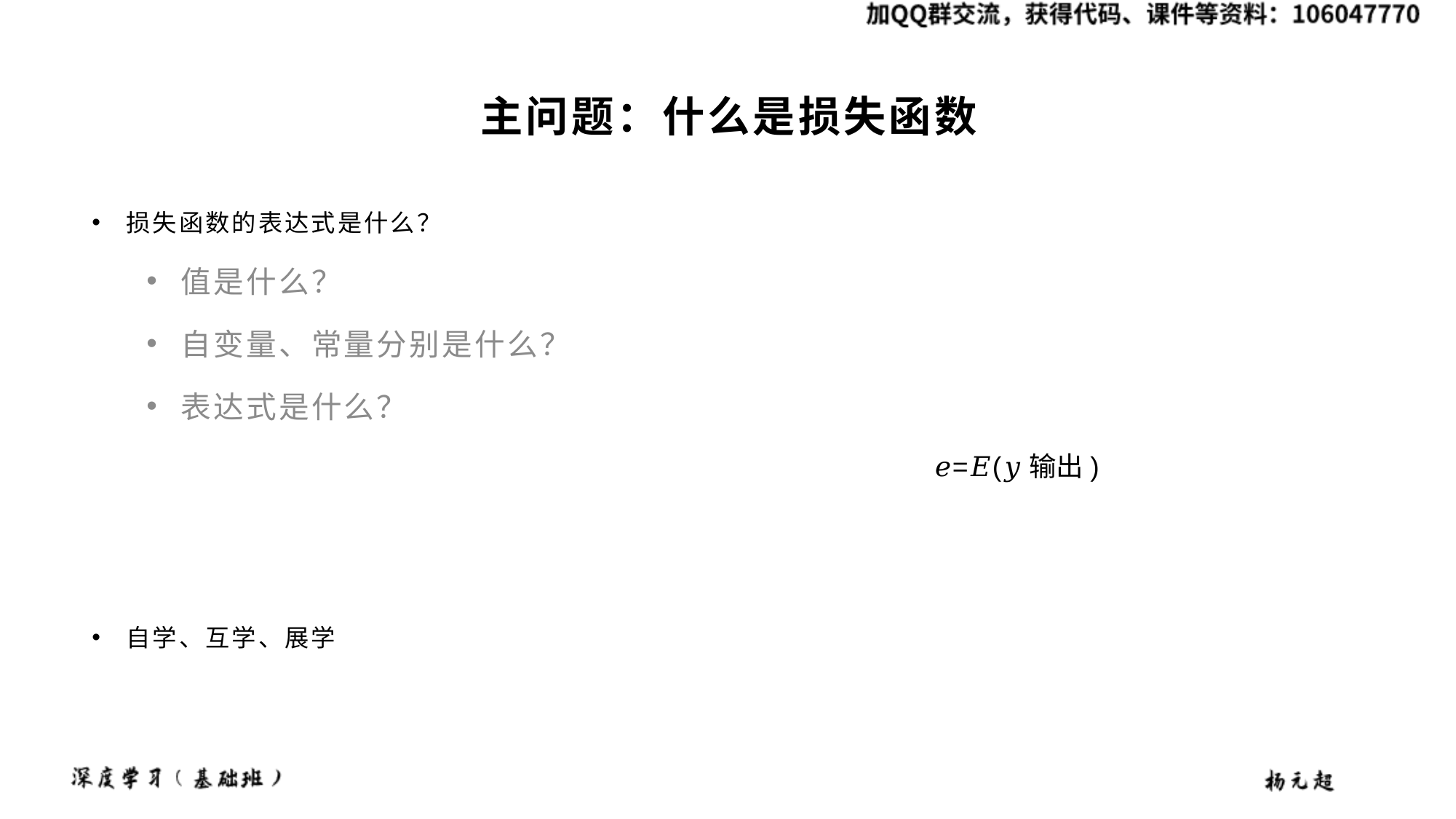

# 主问题：什么是损失函数
损失函数的表达式是什么？
值是什么？
自变量、常量分别是什么？
表达式是什么？

自学、互学、展学

𝑒=𝐸(𝑦输出)